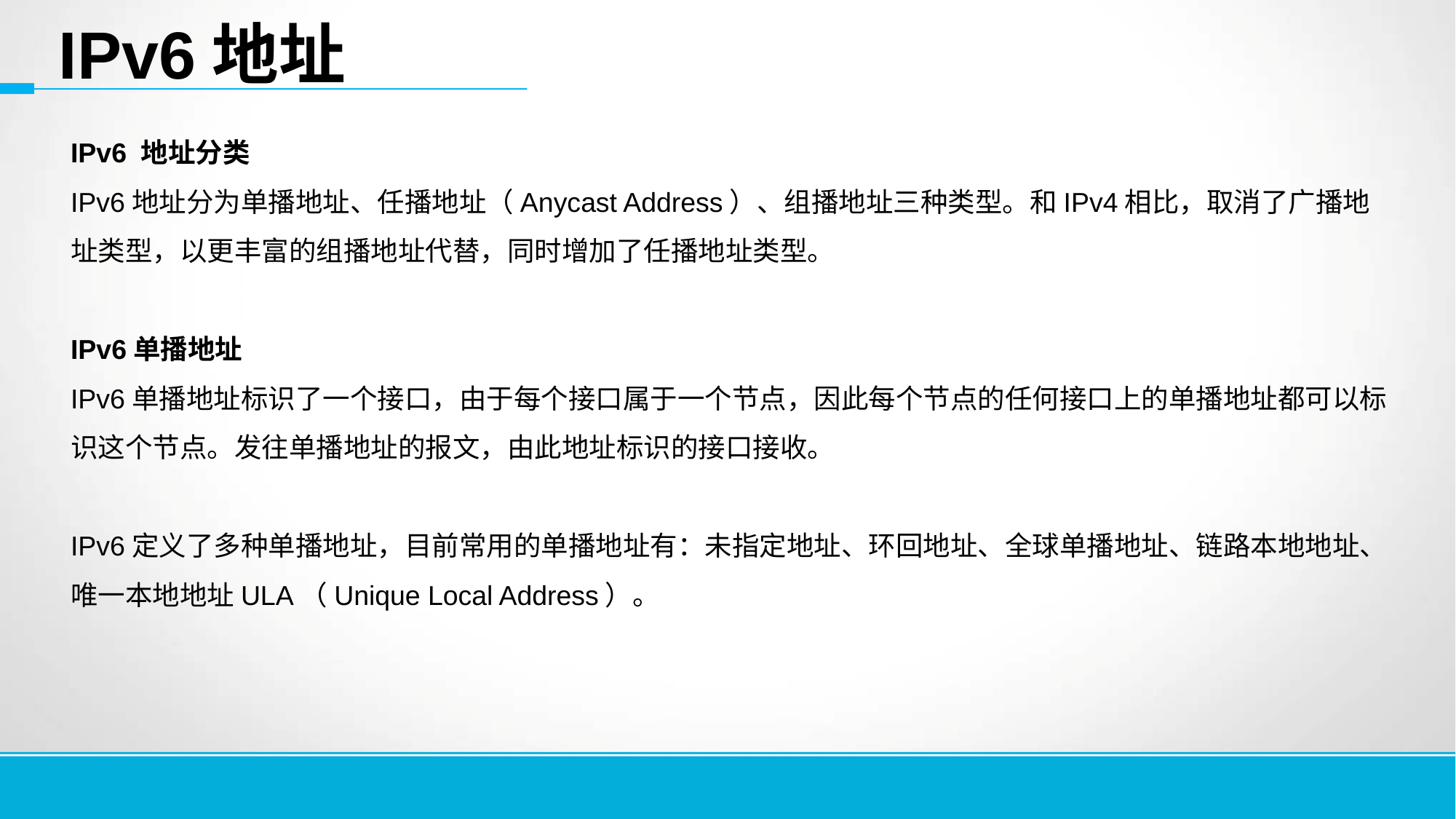

IPv6地址
IPv6 地址分类
IPv6地址分为单播地址、任播地址（Anycast Address）、组播地址三种类型。和IPv4相比，取消了广播地址类型，以更丰富的组播地址代替，同时增加了任播地址类型。

IPv6单播地址
IPv6单播地址标识了一个接口，由于每个接口属于一个节点，因此每个节点的任何接口上的单播地址都可以标识这个节点。发往单播地址的报文，由此地址标识的接口接收。

IPv6定义了多种单播地址，目前常用的单播地址有：未指定地址、环回地址、全球单播地址、链路本地地址、唯一本地地址ULA（Unique Local Address）。